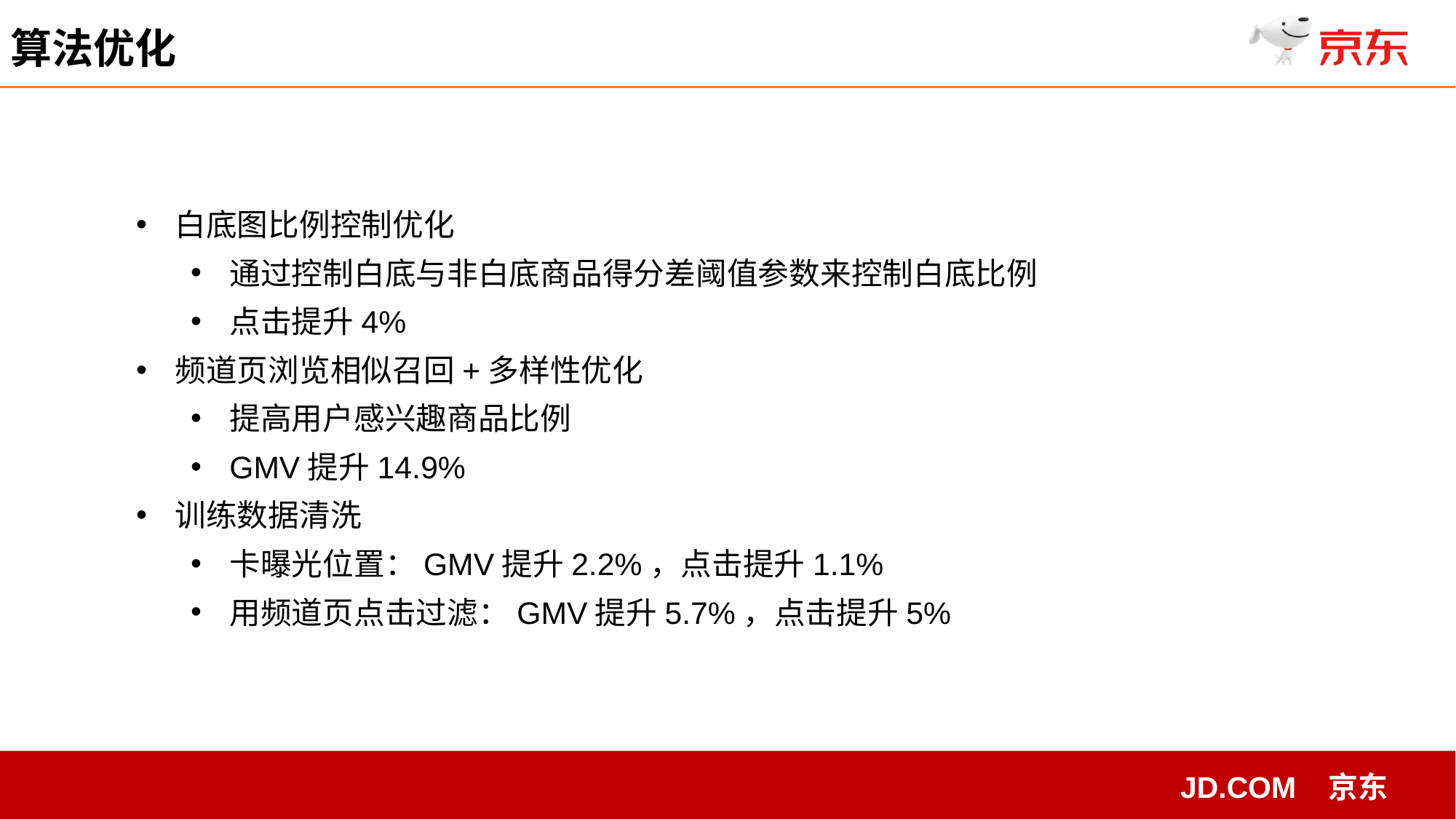

算法优化
白底图比例控制优化
通过控制白底与非白底商品得分差阈值参数来控制白底比例
点击提升4%
频道页浏览相似召回+多样性优化
提高用户感兴趣商品比例
GMV提升14.9%
训练数据清洗
卡曝光位置：GMV提升2.2%，点击提升1.1%
用频道页点击过滤：GMV提升5.7%，点击提升5%